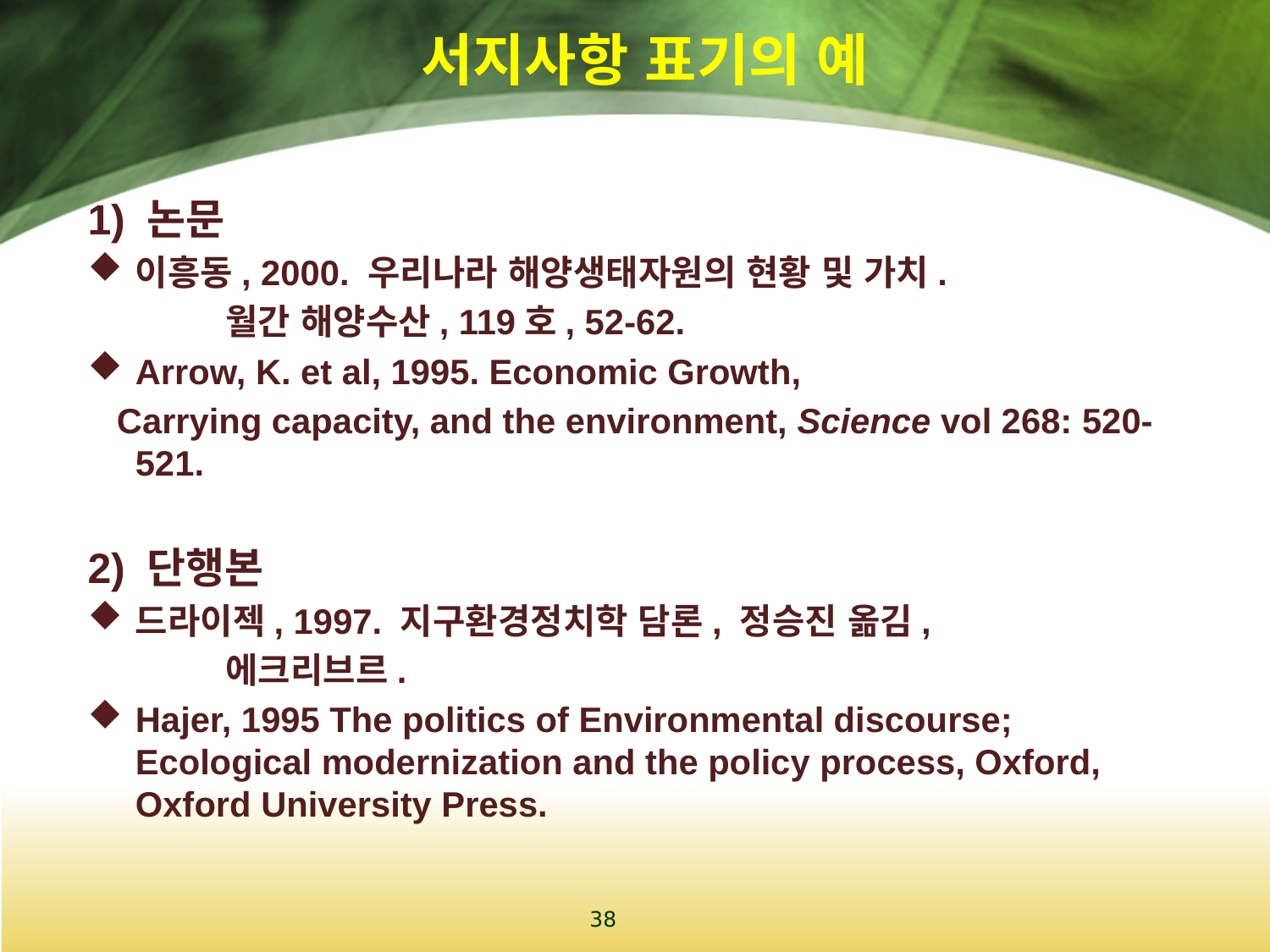

# 서지사항 표기의 예
1) 논문
이흥동, 2000. 우리나라 해양생태자원의 현황 및 가치.
             월간 해양수산, 119호, 52-62.
Arrow, K. et al, 1995. Economic Growth,
   Carrying capacity, and the environment, Science vol 268: 520-521.

2) 단행본
드라이젝, 1997. 지구환경정치학 담론, 정승진 옮김,
             에크리브르.
Hajer, 1995 The politics of Environmental discourse; Ecological modernization and the policy process, Oxford, Oxford University Press.

38